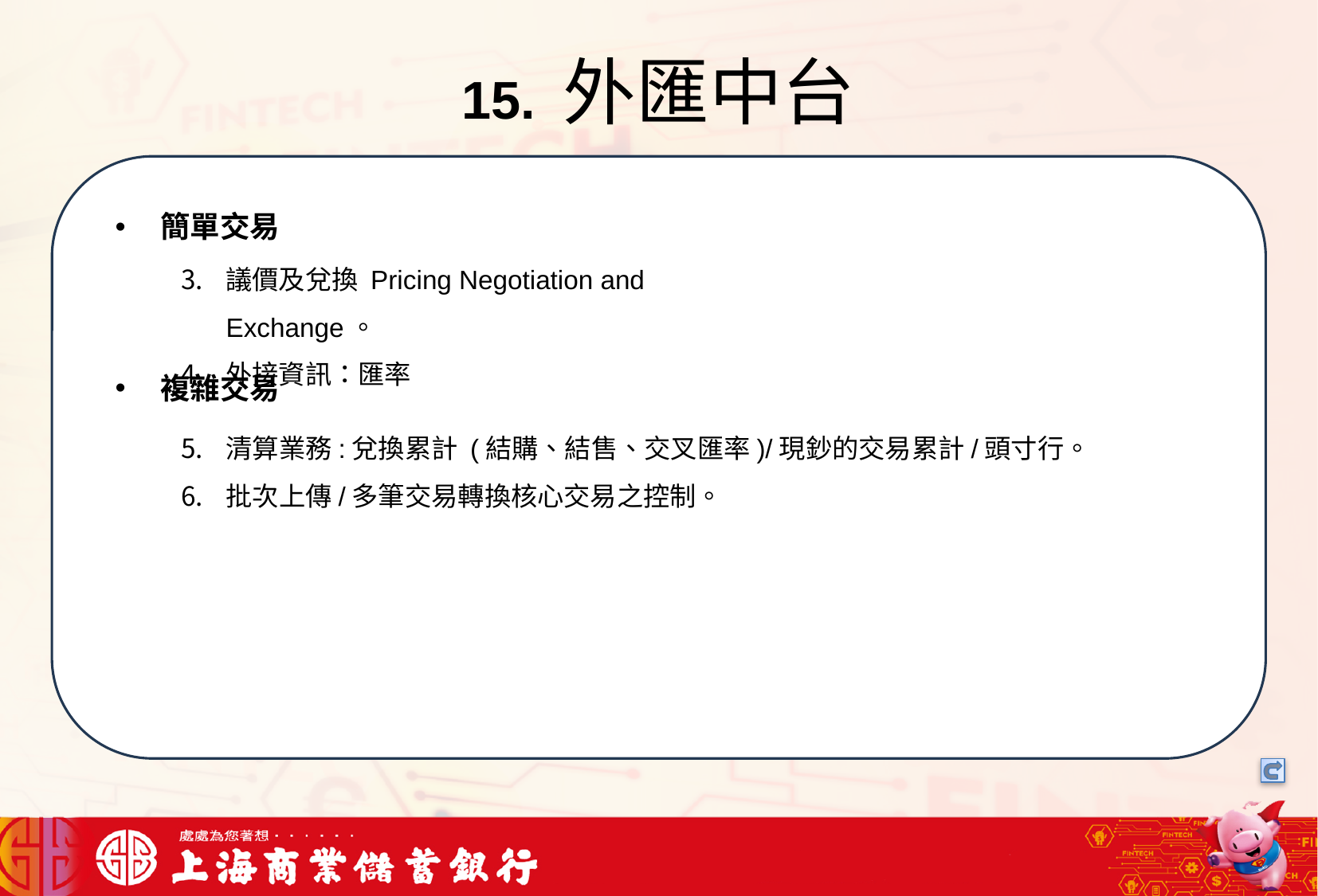

# 15. 外匯中台
我們可以將信用卡相關資料存在一個檔案中，將這些檔案中的文字進行詞向量的轉換，把文字轉成數字向量存在向量資料庫中，透過檢索器在向量資料庫搜尋與用戶問題最接近的資訊，透過生成器，生成最合適的答案回覆用戶
簡單交易

複雜交易

議價及兌換 Pricing Negotiation and Exchange。
外接資訊：匯率

清算業務:兌換累計 (結購、結售、交叉匯率)/現鈔的交易累計/頭寸行。
批次上傳/多筆交易轉換核心交易之控制。